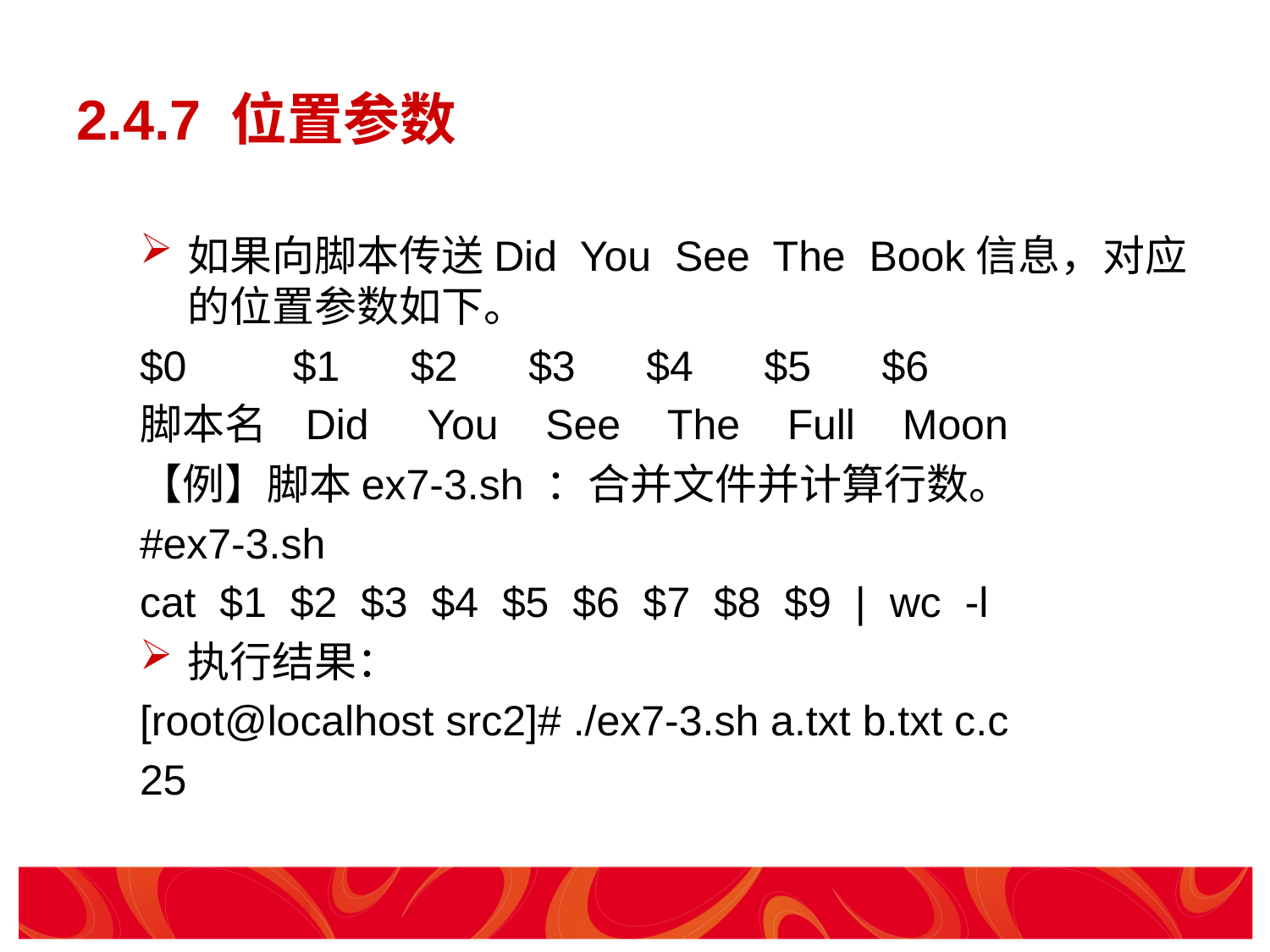

# 2.4.7 位置参数
如果向脚本传送Did  You  See  The  Book信息，对应的位置参数如下。
$0         $1      $2      $3      $4      $5      $6
脚本名   Did     You    See    The    Full    Moon
【例】脚本ex7-3.sh ：合并文件并计算行数。
#ex7-3.sh
cat  $1  $2  $3  $4  $5  $6  $7  $8  $9  |  wc  -l
执行结果：
[root@localhost src2]# ./ex7-3.sh a.txt b.txt c.c
25